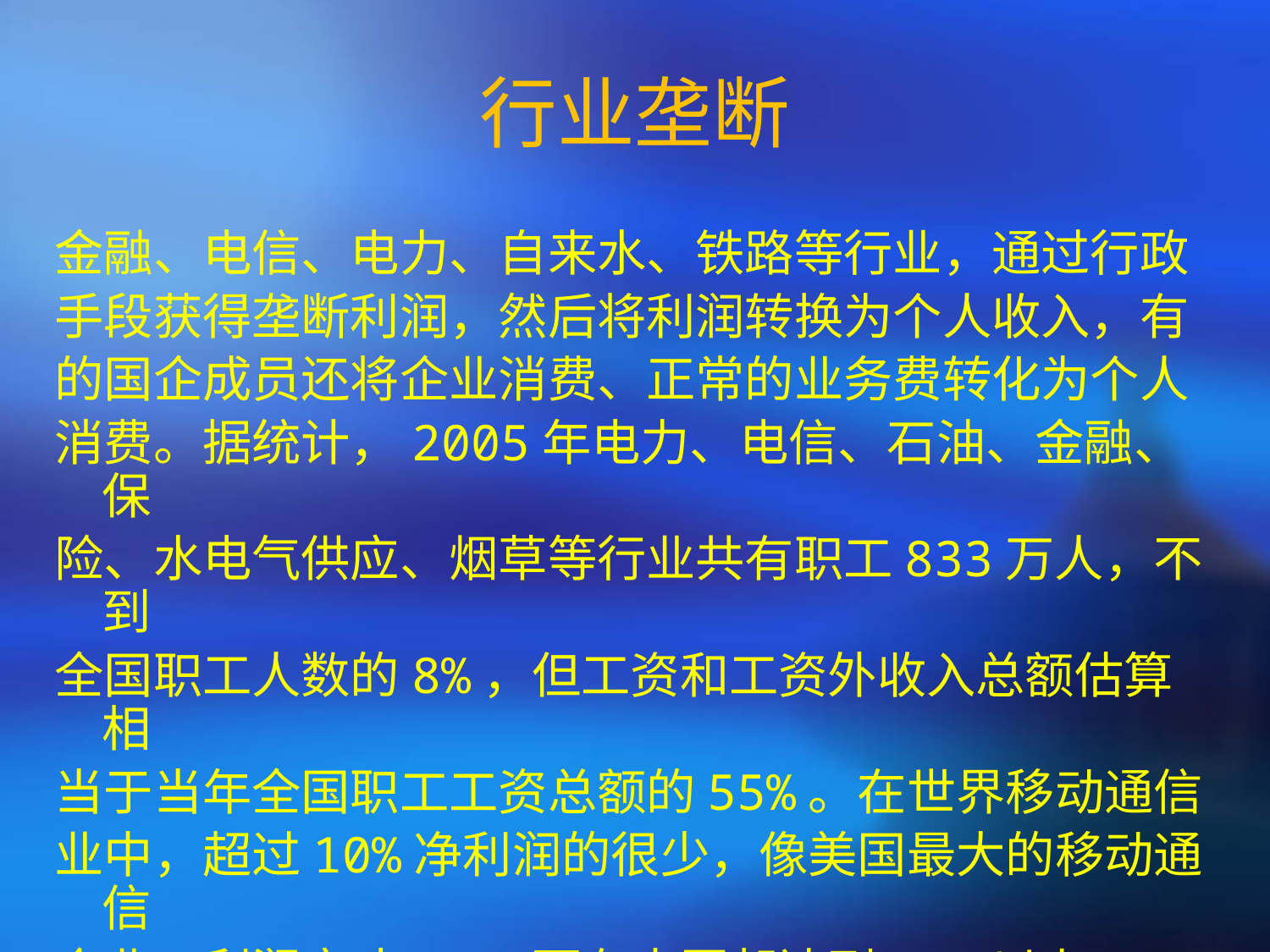

# 行业垄断
金融、电信、电力、自来水、铁路等行业，通过行政
手段获得垄断利润，然后将利润转换为个人收入，有
的国企成员还将企业消费、正常的业务费转化为个人
消费。据统计，2005年电力、电信、石油、金融、保
险、水电气供应、烟草等行业共有职工833万人，不到
全国职工人数的8%，但工资和工资外收入总额估算相
当于当年全国职工工资总额的55%。在世界移动通信
业中，超过10%净利润的很少，像美国最大的移动通信
企业，利润率才1%，而在中国却达到20%以上。